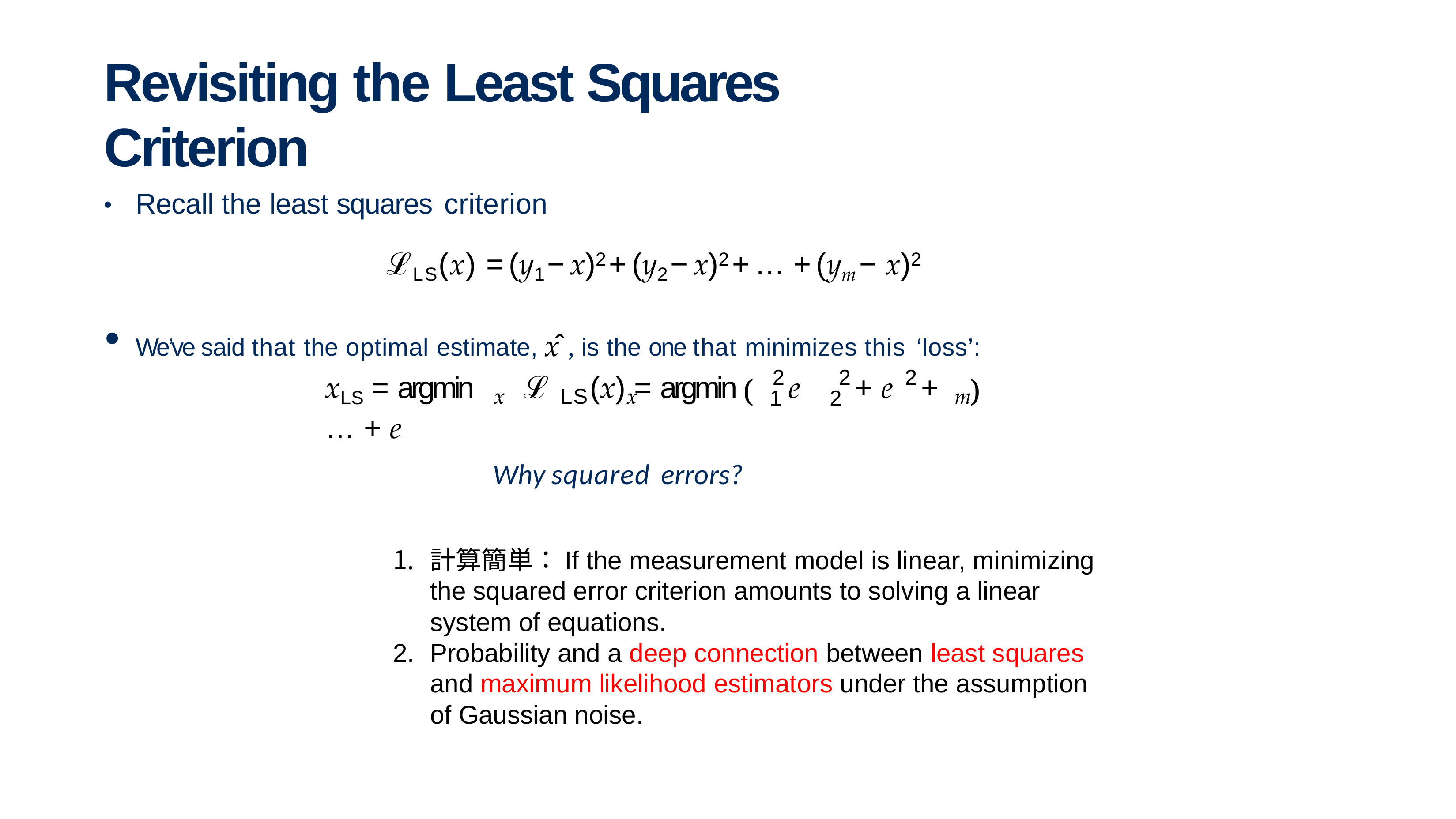

# Revisiting the Least Squares Criterion
Recall the least squares criterion
ℒLS(x) = (y1 − x)2 + (y2 − x)2 + … + (ym − x)2
We’ve said that the optimal estimate, x̂ , is the one that minimizes this ‘loss’:
•
2	2	2
xLS = argmin	ℒ	(x) = argmin	e	+ e	+ … + e
(
)
x	LS	x
m
1
2
Why squared errors?
計算簡単：If the measurement model is linear, minimizing the squared error criterion amounts to solving a linear system of equations.
Probability and a deep connection between least squares and maximum likelihood estimators under the assumption of Gaussian noise.